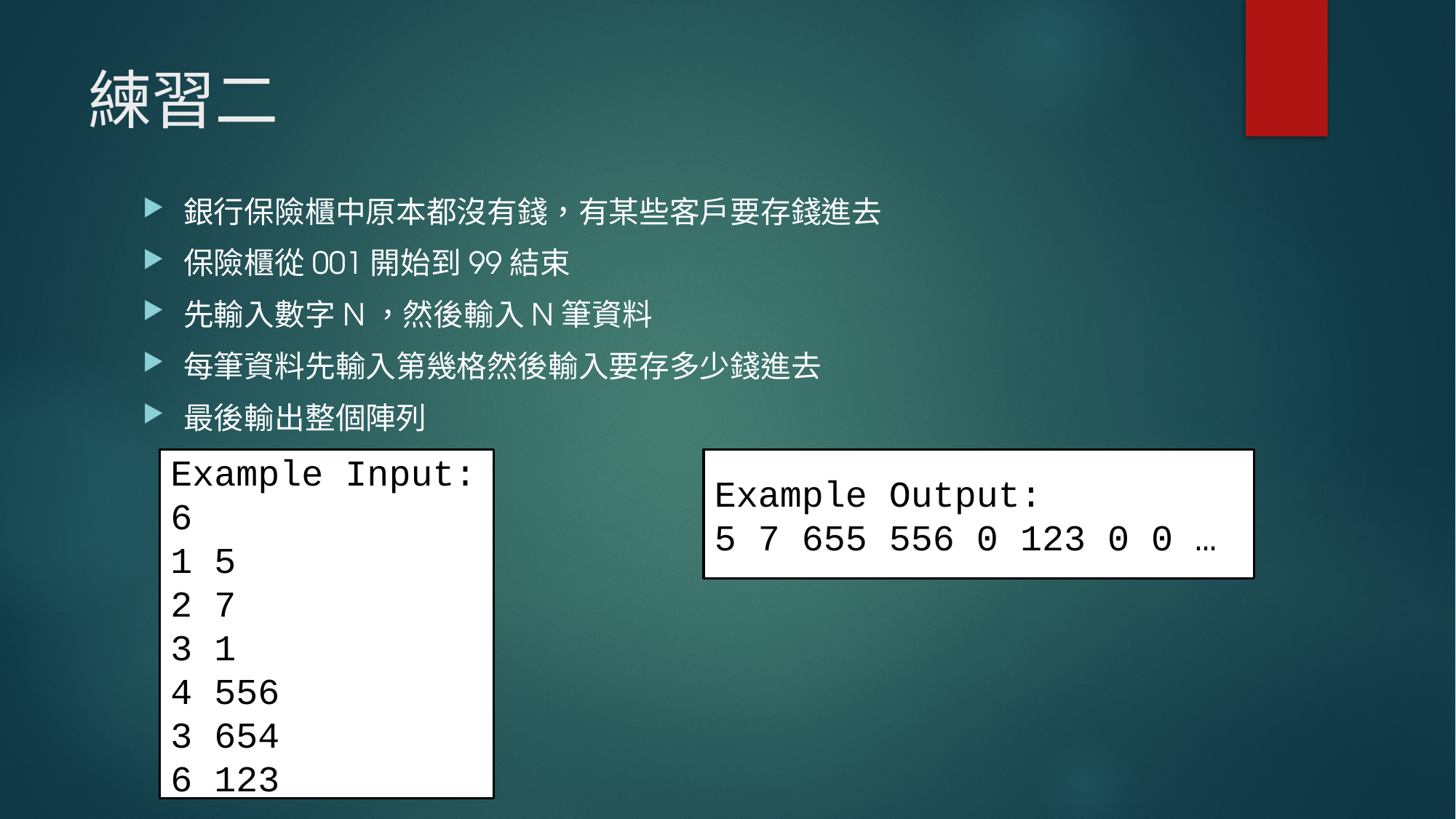

# 練習二
銀行保險櫃中原本都沒有錢，有某些客戶要存錢進去
保險櫃從001開始到99結束
先輸入數字N，然後輸入N筆資料
每筆資料先輸入第幾格然後輸入要存多少錢進去
最後輸出整個陣列

Example Input:
6
1 5
2 7
3 1
4 556
3 654
6 123
Example Output:
5 7 655 556 0 123 0 0 …